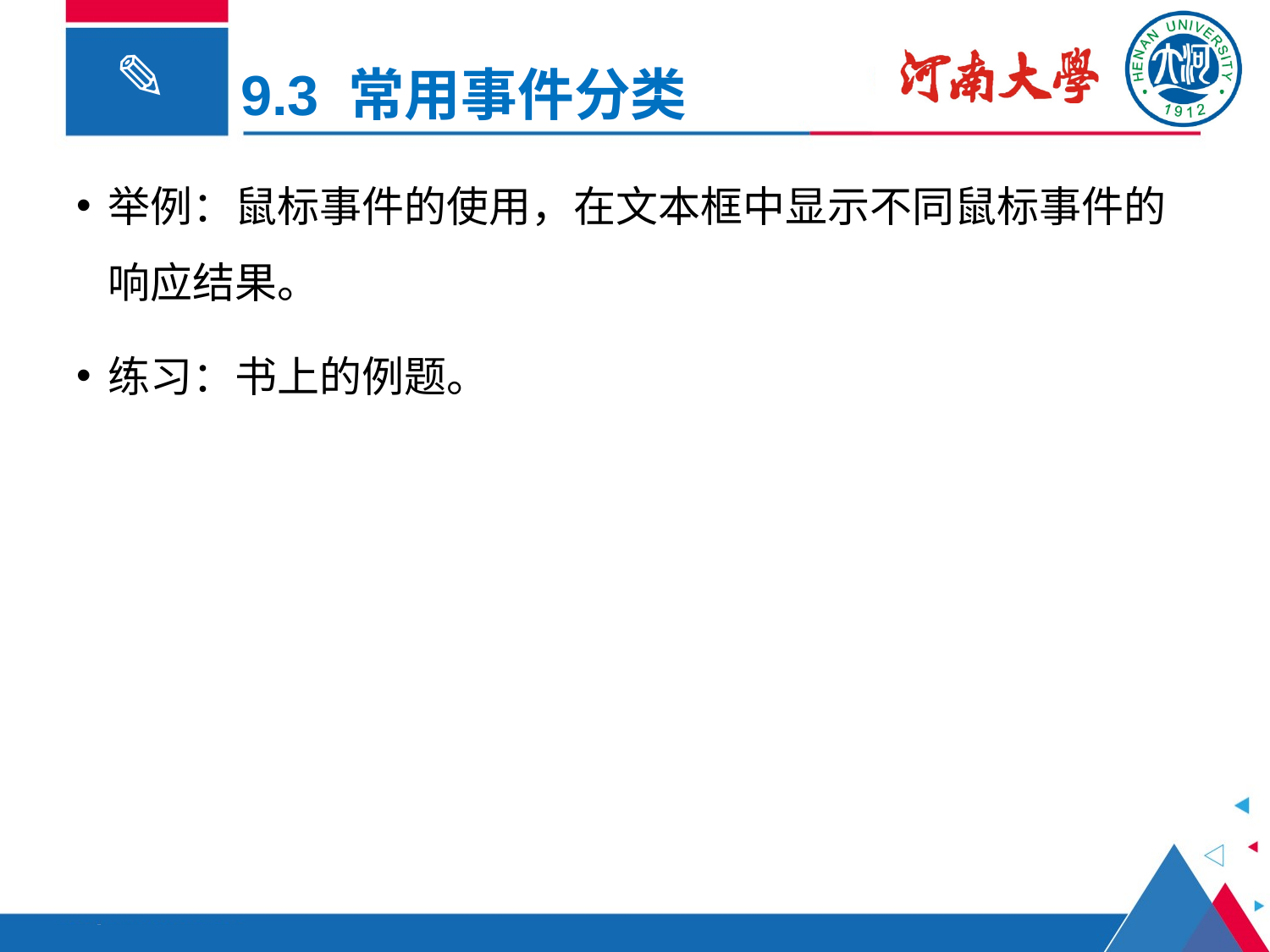

9.3 常用事件分类
举例：鼠标事件的使用，在文本框中显示不同鼠标事件的响应结果。
练习：书上的例题。